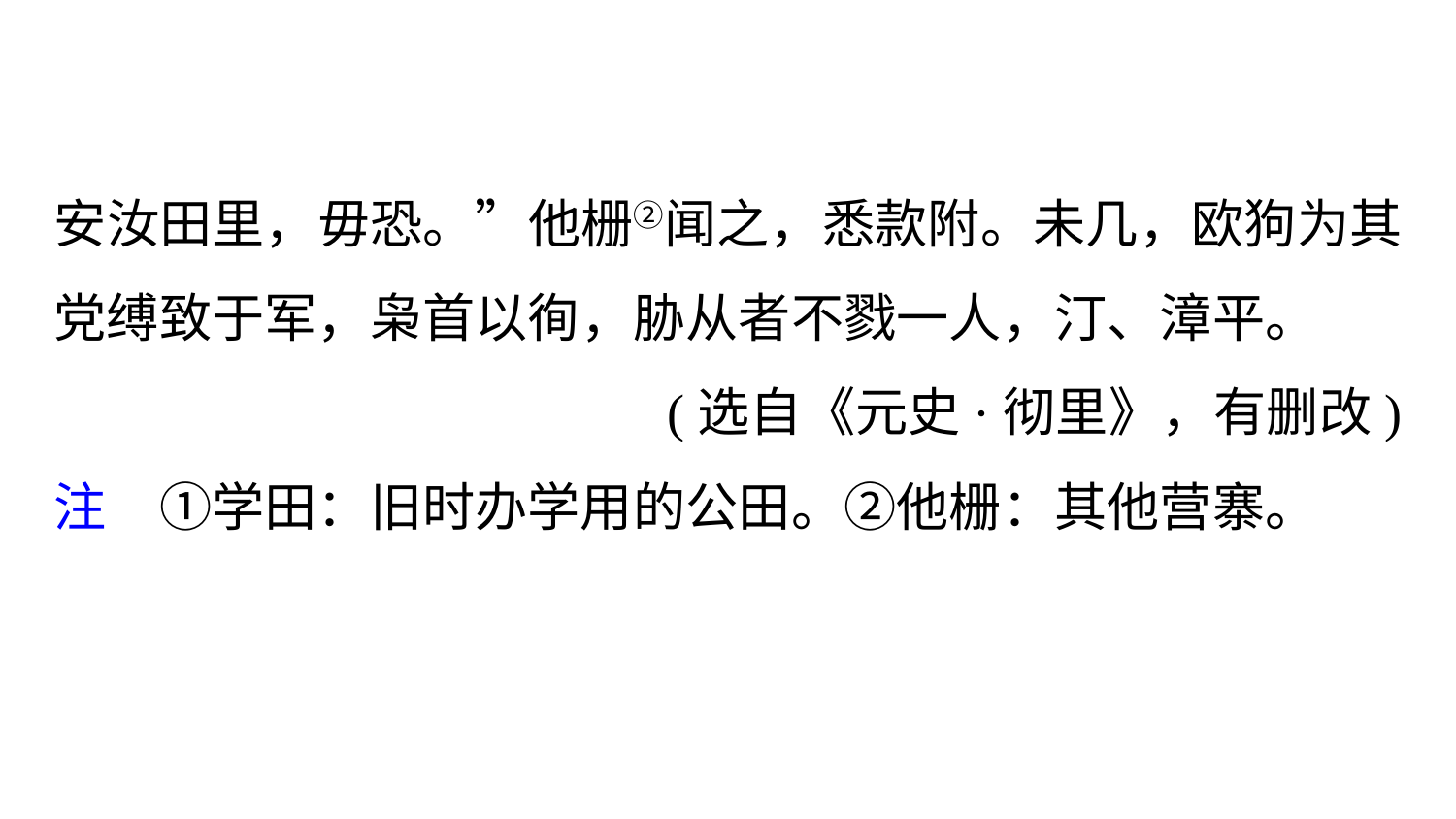

安汝田里，毋恐。”他栅②闻之，悉款附。未几，欧狗为其党缚致于军，枭首以徇，胁从者不戮一人，汀、漳平。
(选自《元史·彻里》，有删改)
注　①学田：旧时办学用的公田。②他栅：其他营寨。